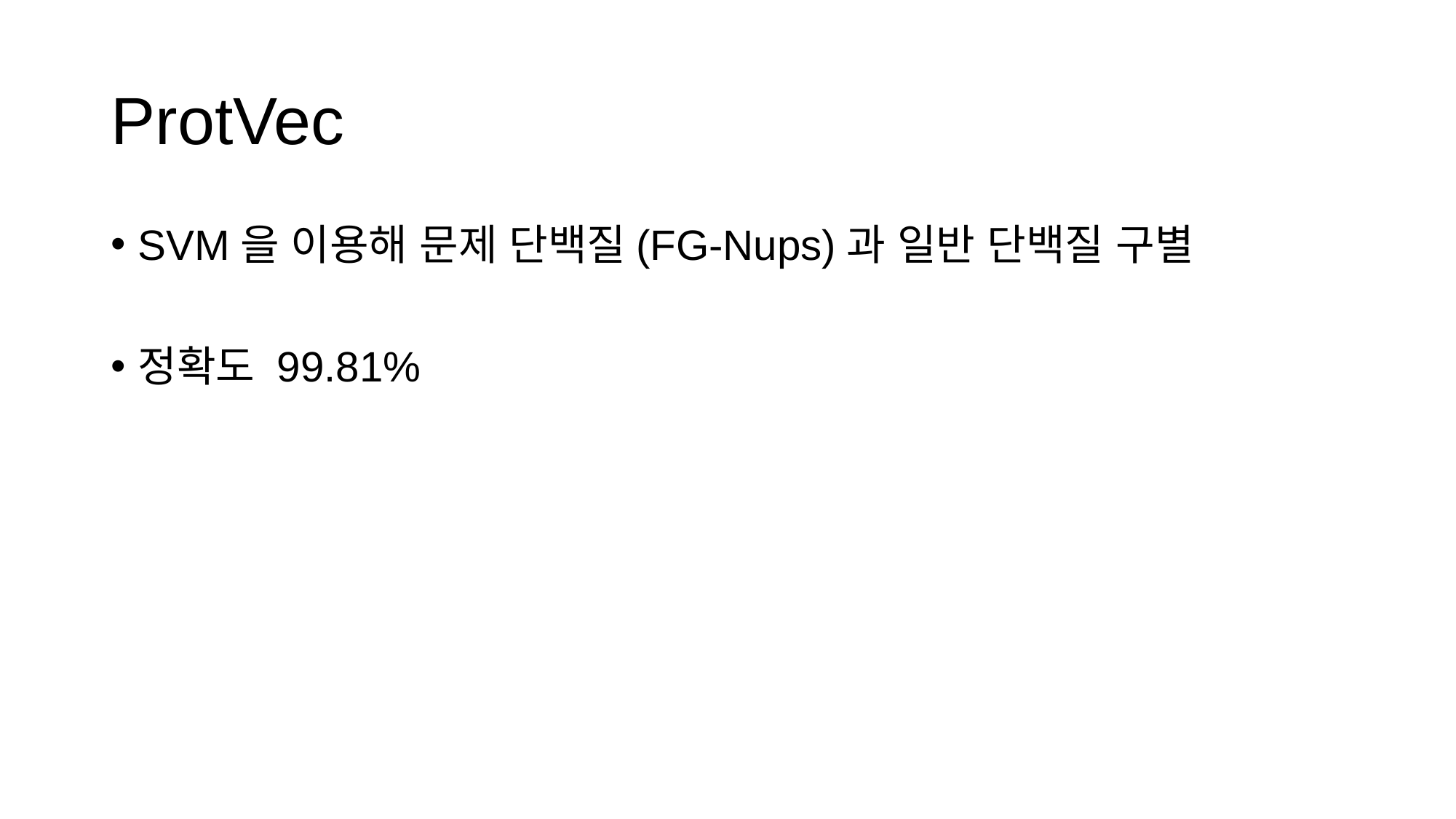

# ProtVec
SVM을 이용해 문제 단백질(FG-Nups)과 일반 단백질 구별

정확도 99.81%